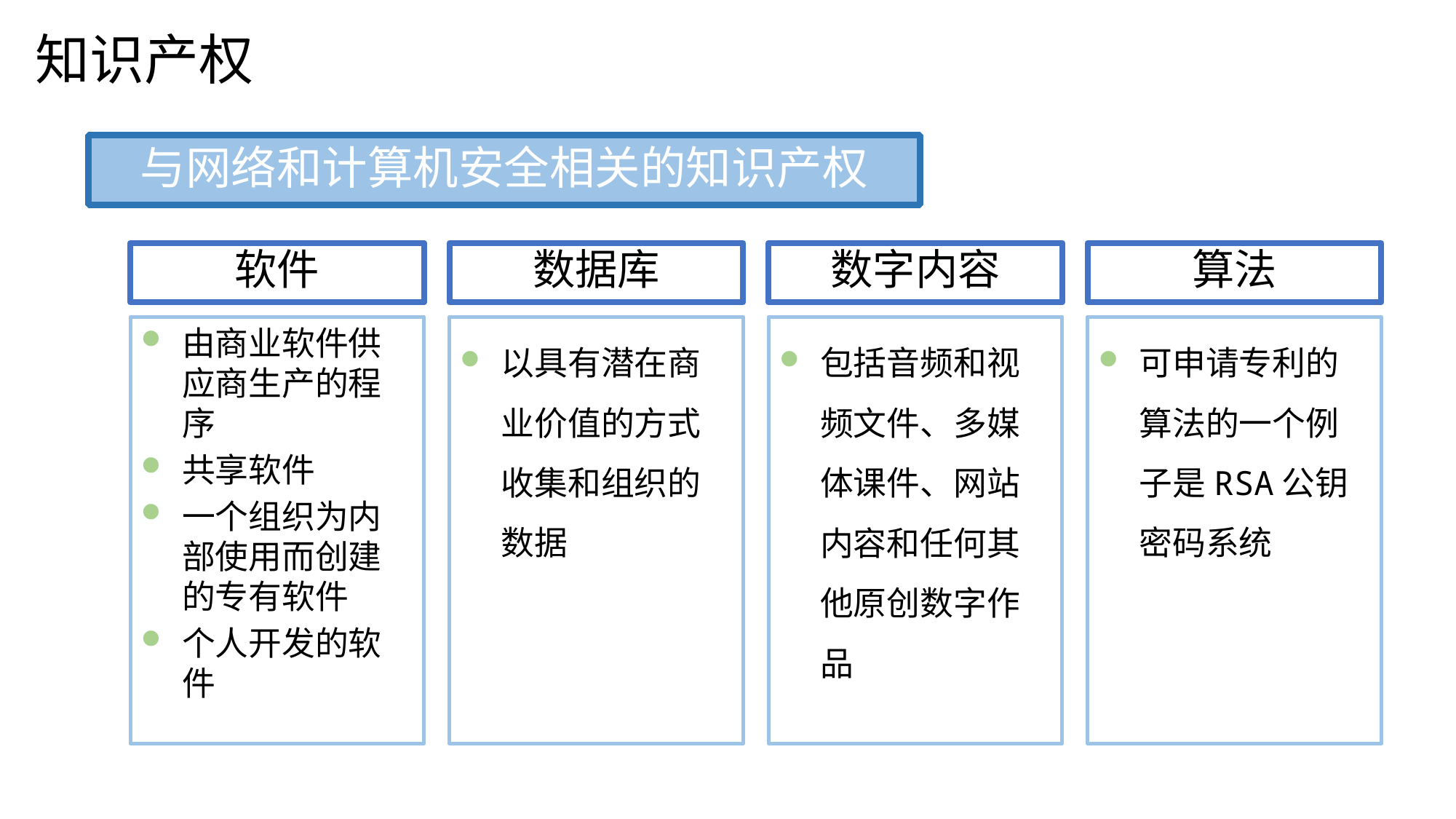

知识产权

与网络和计算机安全相关的知识产权
软件
数据库
数字内容
算法
由商业软件供应商生产的程序
共享软件
一个组织为内部使用而创建的专有软件
个人开发的软件

以具有潜在商业价值的方式收集和组织的数据
包括音频和视频文件、多媒体课件、网站内容和任何其他原创数字作品
可申请专利的算法的一个例子是RSA公钥密码系统